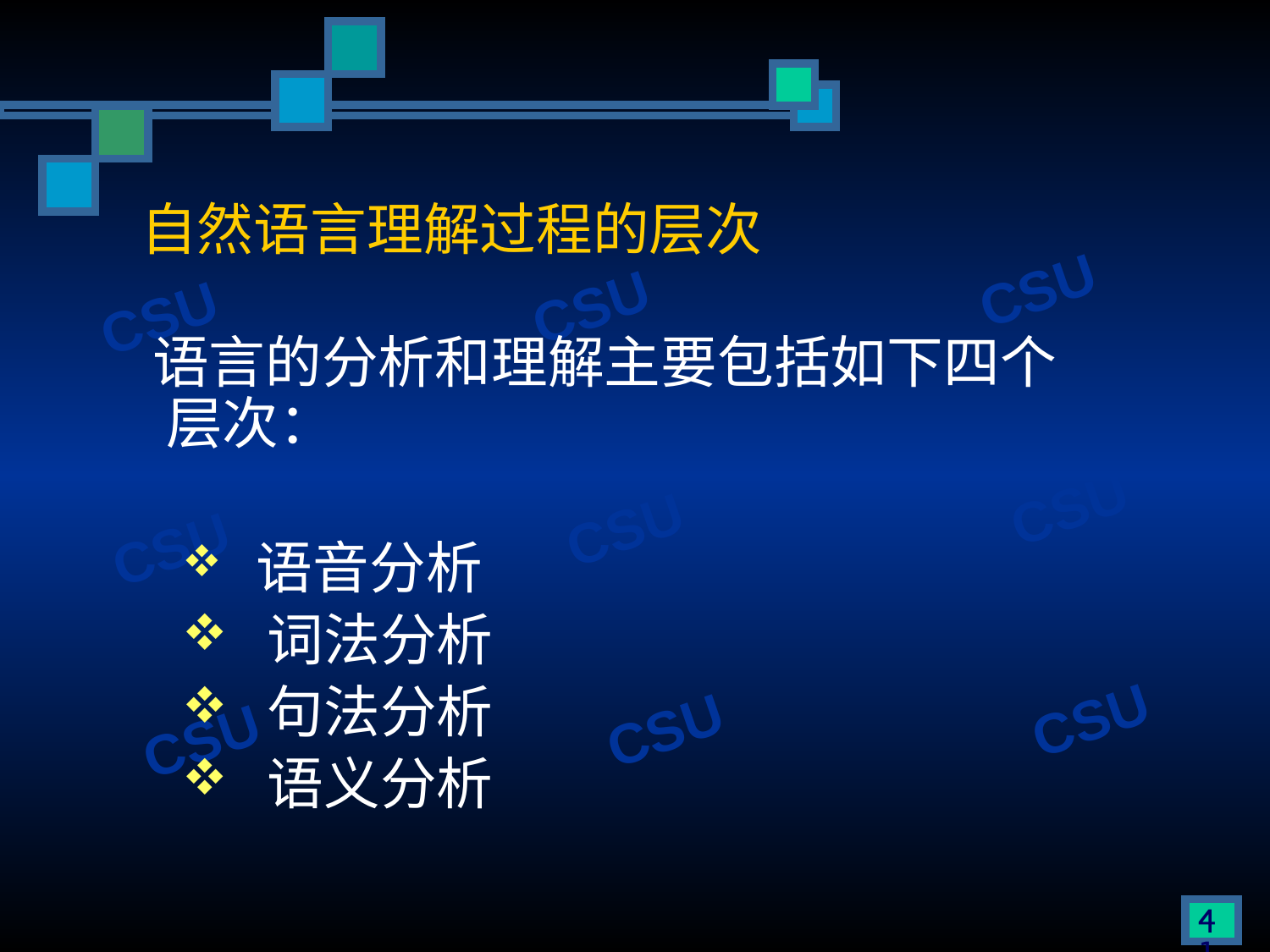

# 自然语言理解过程的层次
  语言的分析和理解主要包括如下四个层次：

  语音分析
  词法分析
  句法分析
  语义分析
41